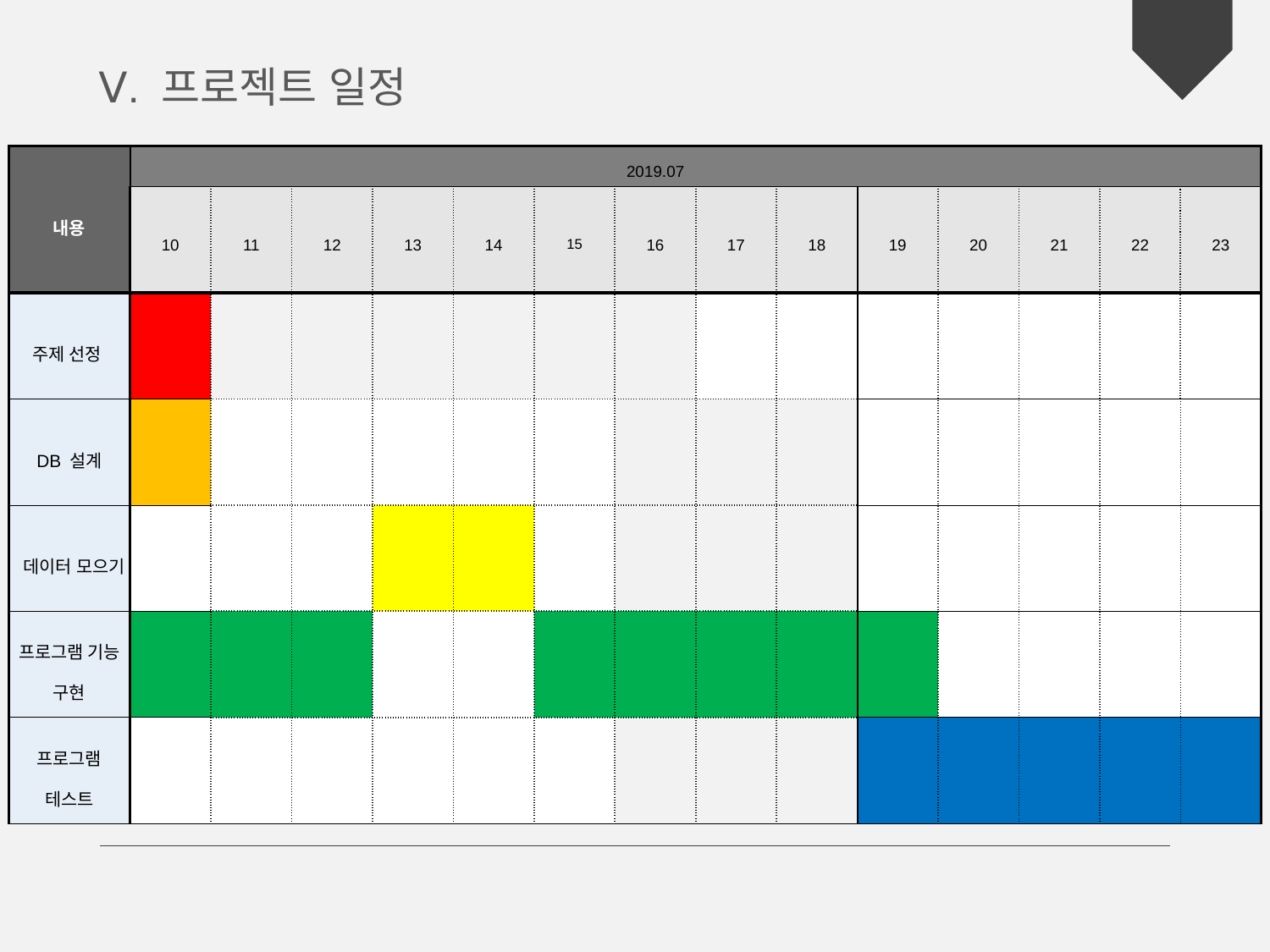

Ⅴ. 프로젝트 일정
| 내용 | 2019.07 |  |  |  |  |  |  |  |  |  |  |  |  |  |
| --- | --- | --- | --- | --- | --- | --- | --- | --- | --- | --- | --- | --- | --- | --- |
|  | 10 | 11 | 12 | 13 | 14 | 15 | 16 | 17 | 18 | 19 | 20 | 21 | 22 | 23 |
| 주제 선정 |  |  |  |  |  |  |  |  |  |  |  |  |  |  |
| DB 설계 |  |  |  |  |  |  |  |  |  |  |  |  |  |  |
| 데이터 모으기 |  |  |  |  |  |  |  |  |  |  |  |  |  |  |
| 프로그램 기능 구현 |  |  |  |  |  |  |  |  |  |  |  |  |  |  |
| 프로그램 테스트 |  |  |  |  |  |  |  |  |  |  |  |  |  |  |